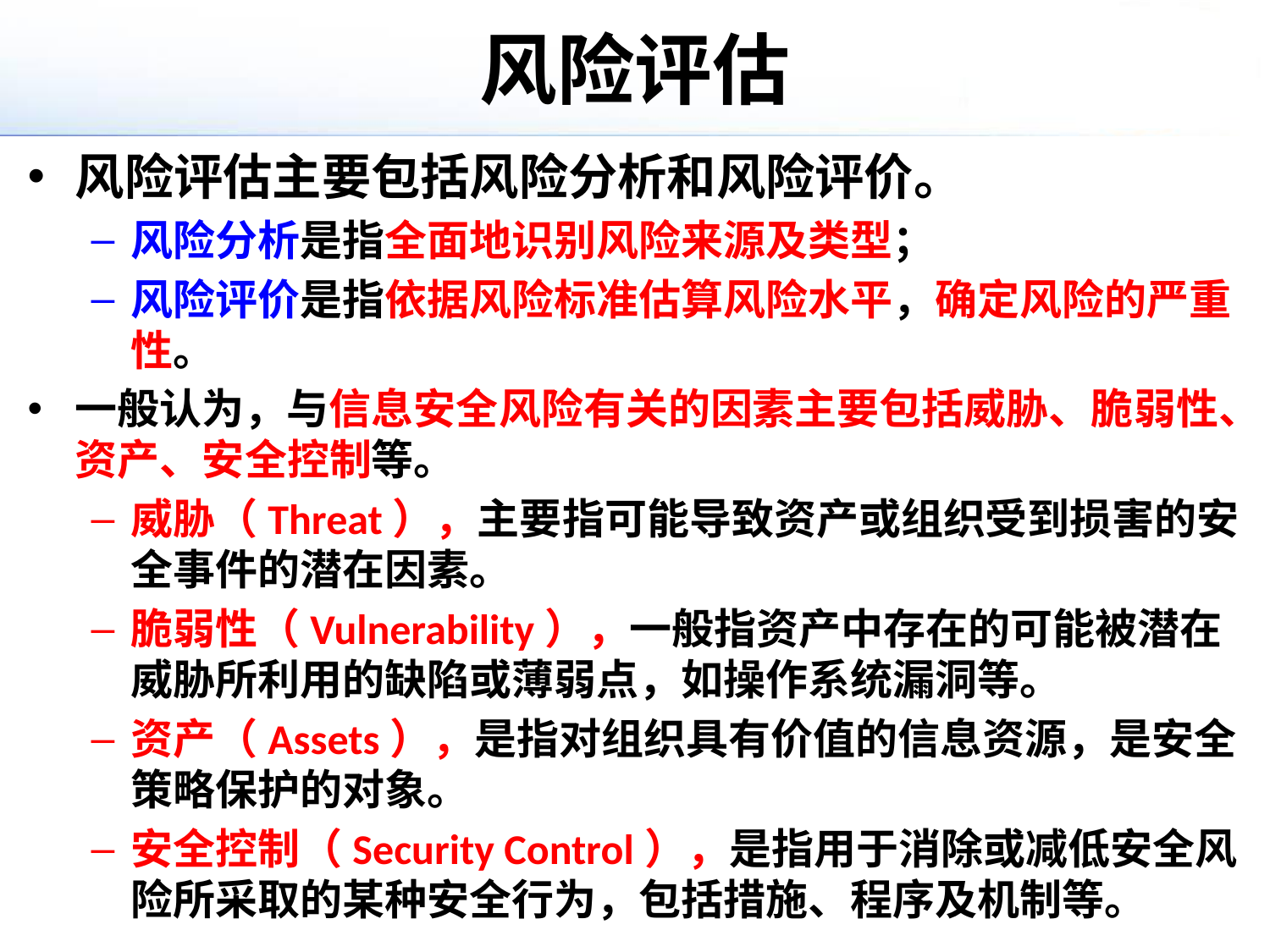

# 风险评估
风险评估主要包括风险分析和风险评价。
风险分析是指全面地识别风险来源及类型；
风险评价是指依据风险标准估算风险水平，确定风险的严重性。
一般认为，与信息安全风险有关的因素主要包括威胁、脆弱性、资产、安全控制等。
威胁（Threat），主要指可能导致资产或组织受到损害的安全事件的潜在因素。
脆弱性（Vulnerability），一般指资产中存在的可能被潜在威胁所利用的缺陷或薄弱点，如操作系统漏洞等。
资产（Assets），是指对组织具有价值的信息资源，是安全策略保护的对象。
安全控制（Security Control），是指用于消除或减低安全风险所采取的某种安全行为，包括措施、程序及机制等。